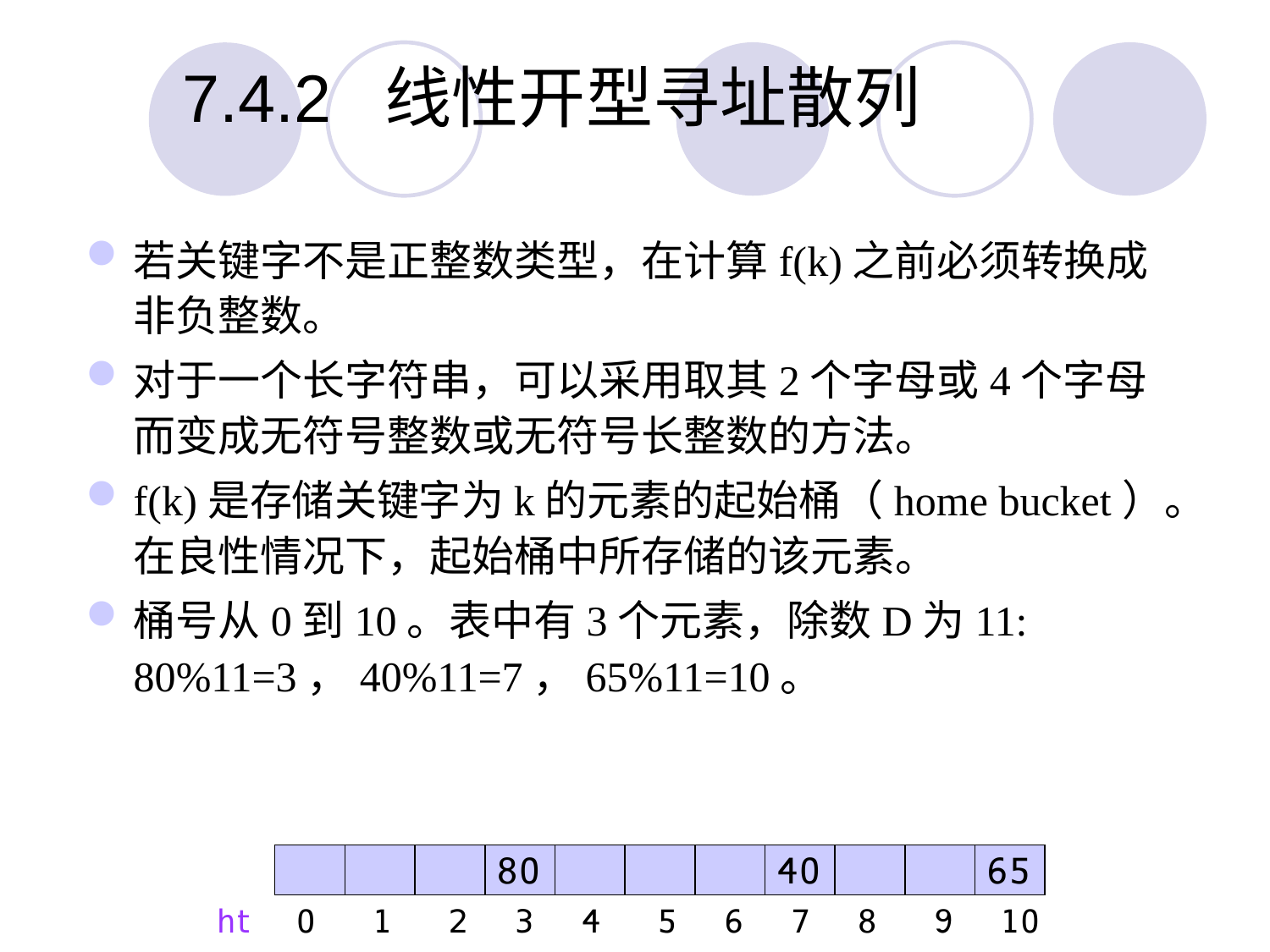

7.4.2  线性开型寻址散列
54

若关键字不是正整数类型，在计算f(k)之前必须转换成非负整数。
对于一个长字符串，可以采用取其2个字母或4个字母而变成无符号整数或无符号长整数的方法。
f(k)是存储关键字为k的元素的起始桶（home bucket）。在良性情况下，起始桶中所存储的该元素。
桶号从0到10。表中有3个元素，除数D为11: 80%11=3，40%11=7，65%11=10。

80

40

65
ht     0      1      2     3     4      5     6     7     8      9     10